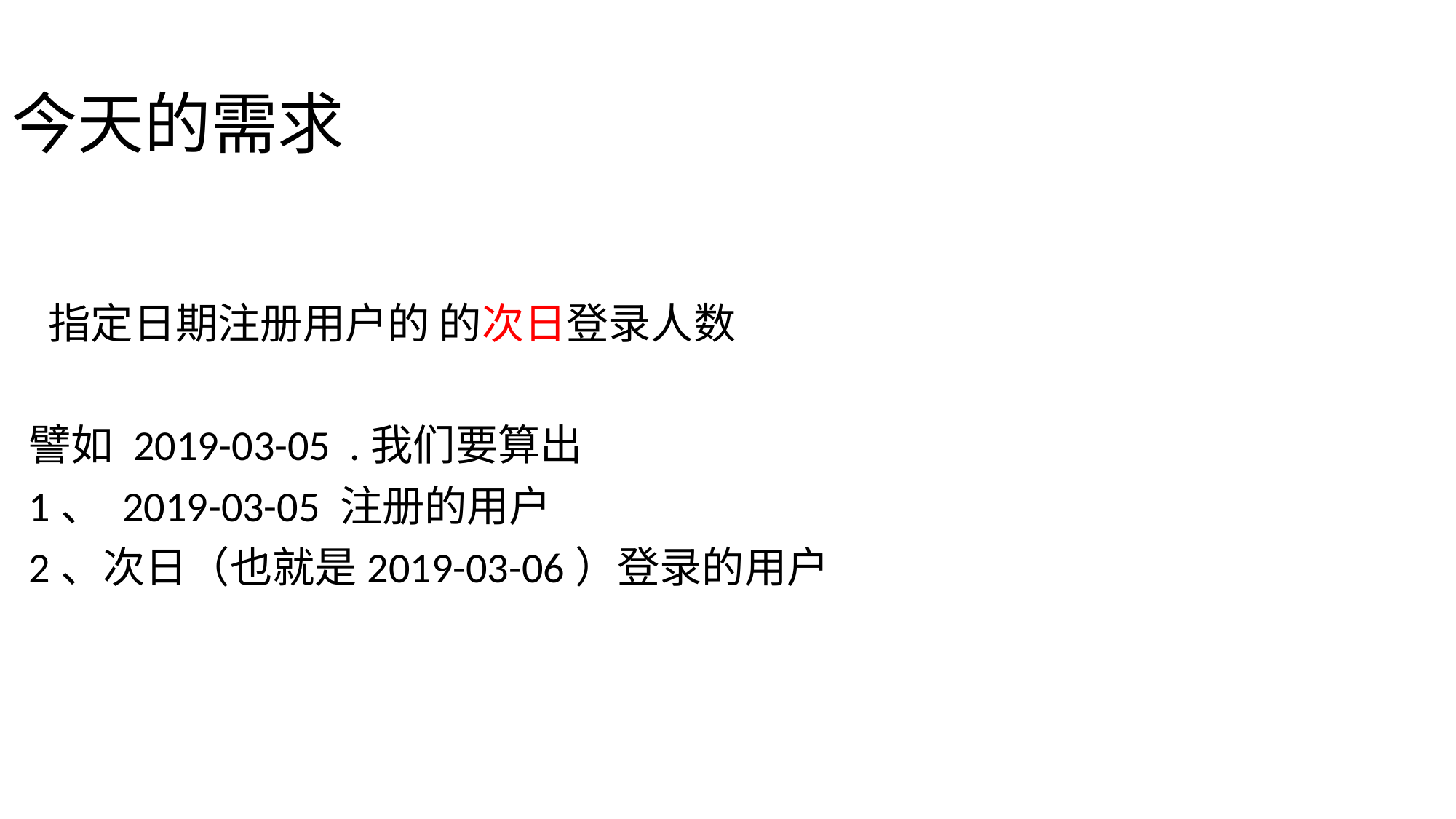

# 今天的需求

 指定日期注册用户的 的次日登录人数

譬如 2019-03-05  .我们要算出
1、 2019-03-05 注册的用户
2、次日（也就是2019-03-06）登录的用户